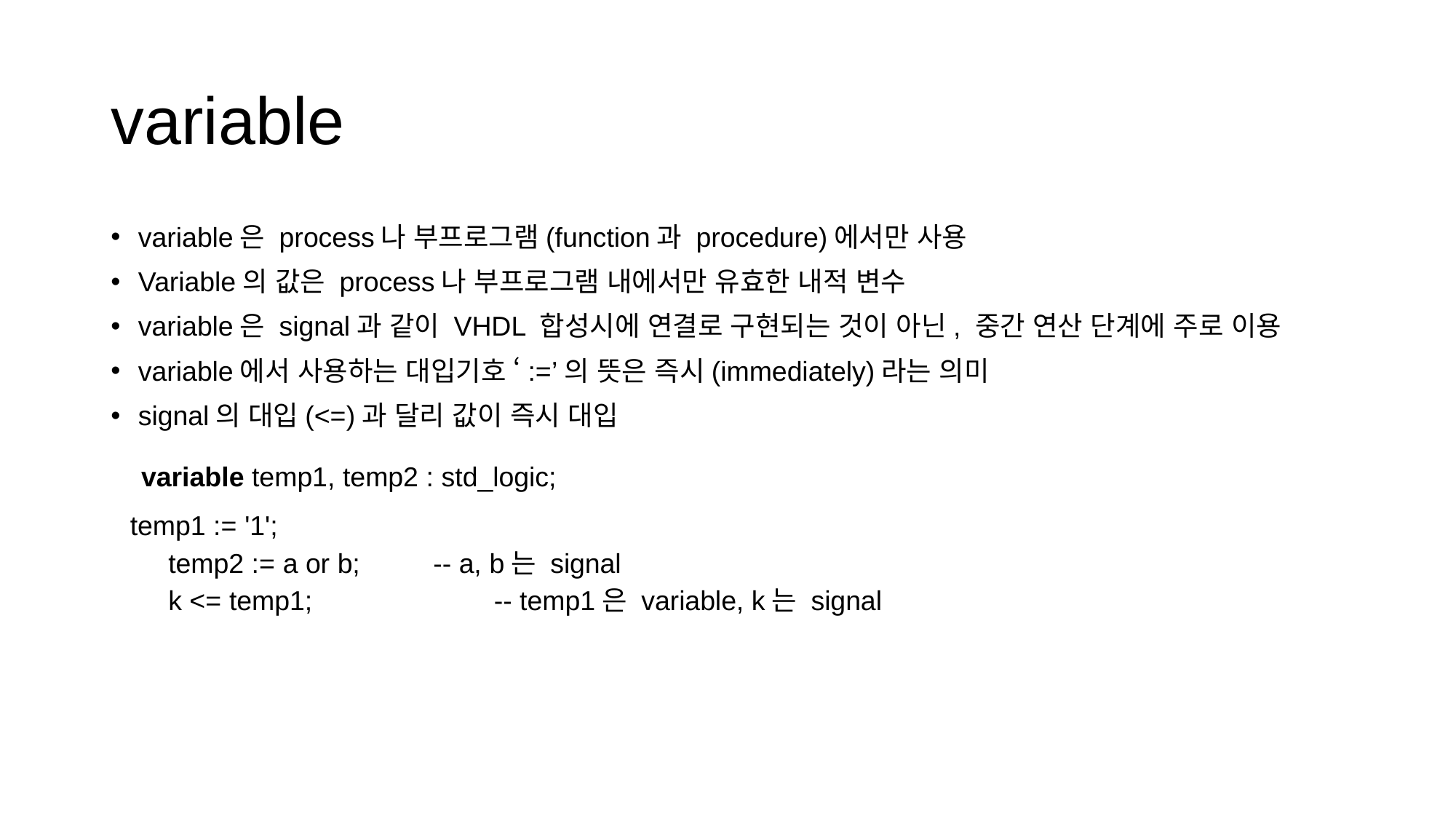

# variable
variable은 process나 부프로그램(function과 procedure)에서만 사용
Variable의 값은 process나 부프로그램 내에서만 유효한 내적 변수
variable은 signal과 같이 VHDL 합성시에 연결로 구현되는 것이 아닌, 중간 연산 단계에 주로 이용
variable에서 사용하는 대입기호 ‘:=’의 뜻은 즉시(immediately)라는 의미
signal의 대입(<=)과 달리 값이 즉시 대입
variable temp1, temp2 : std_logic;
temp1 := '1';
     temp2 := a or b; 		-- a, b는 signal
     k <= temp1;   			-- temp1은 variable, k는 signal